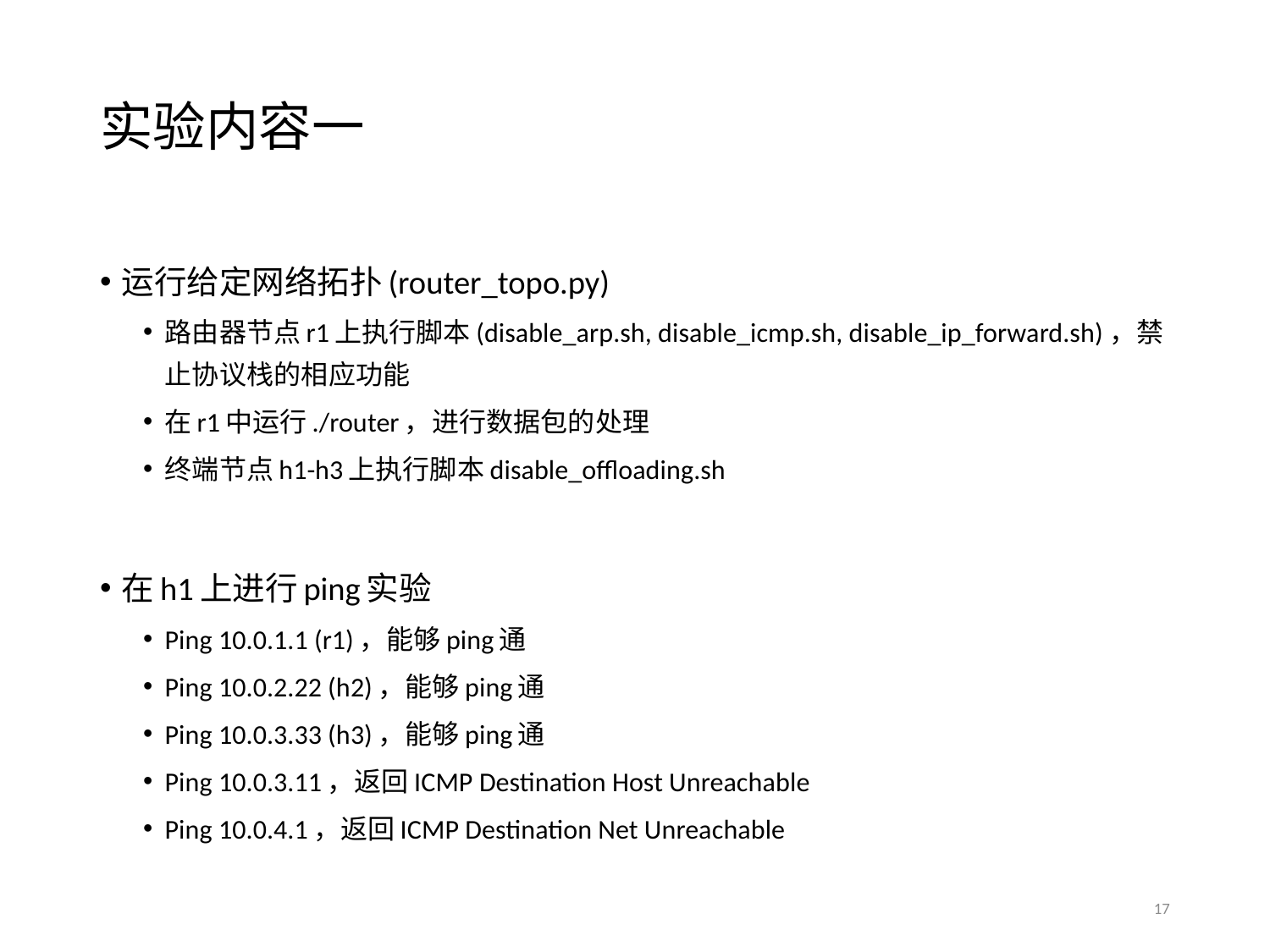

# 实验内容一
运行给定网络拓扑(router_topo.py)
路由器节点r1上执行脚本(disable_arp.sh, disable_icmp.sh, disable_ip_forward.sh)，禁止协议栈的相应功能
在r1中运行./router，进行数据包的处理
终端节点h1-h3上执行脚本disable_offloading.sh

在h1上进行ping实验
Ping 10.0.1.1 (r1)，能够ping通
Ping 10.0.2.22 (h2)，能够ping通
Ping 10.0.3.33 (h3)，能够ping通
Ping 10.0.3.11，返回ICMP Destination Host Unreachable
Ping 10.0.4.1，返回ICMP Destination Net Unreachable
17